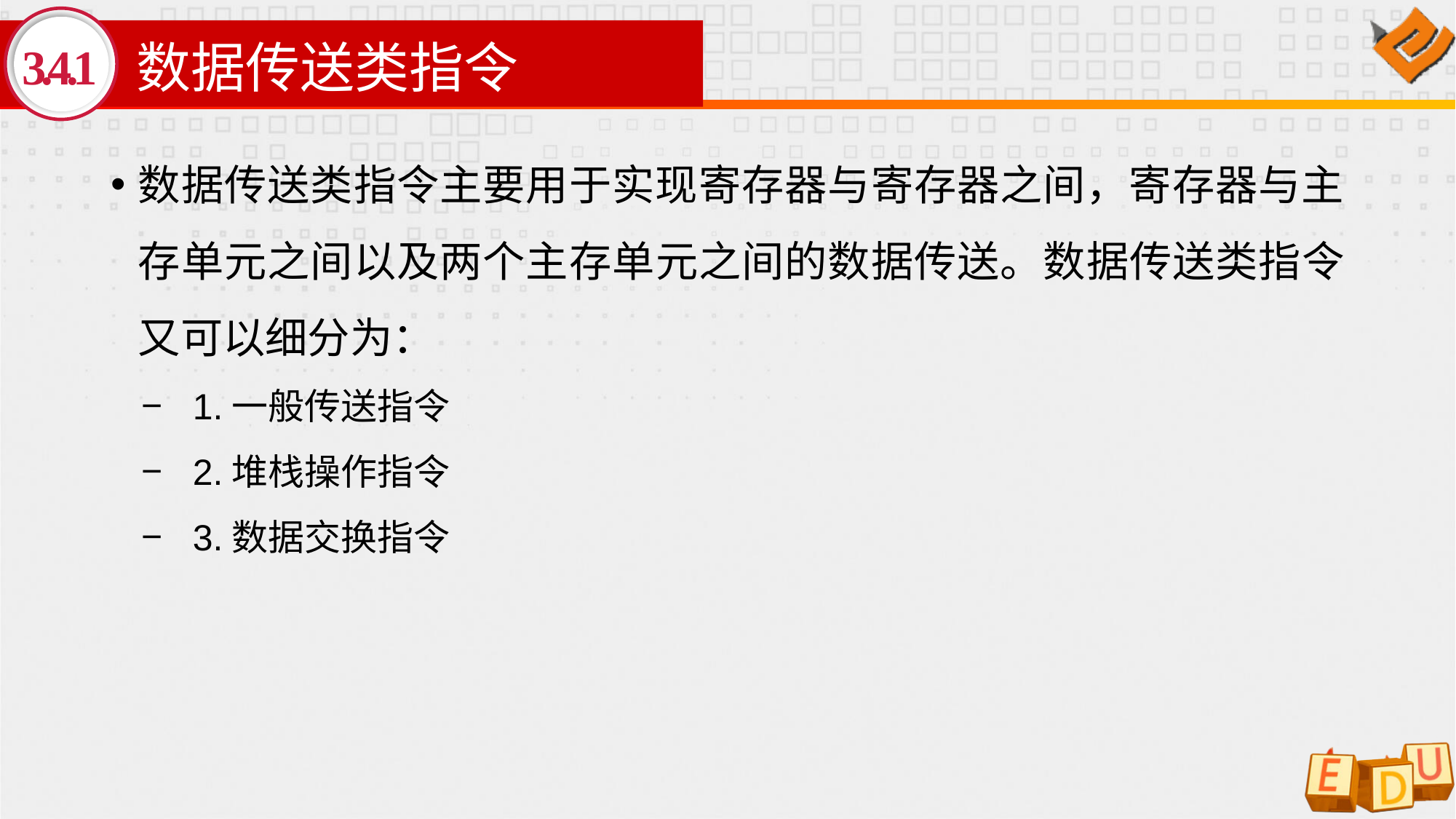

# 数据传送类指令
3.4.1
数据传送类指令主要用于实现寄存器与寄存器之间，寄存器与主存单元之间以及两个主存单元之间的数据传送。数据传送类指令又可以细分为：
1.一般传送指令
2.堆栈操作指令
3.数据交换指令